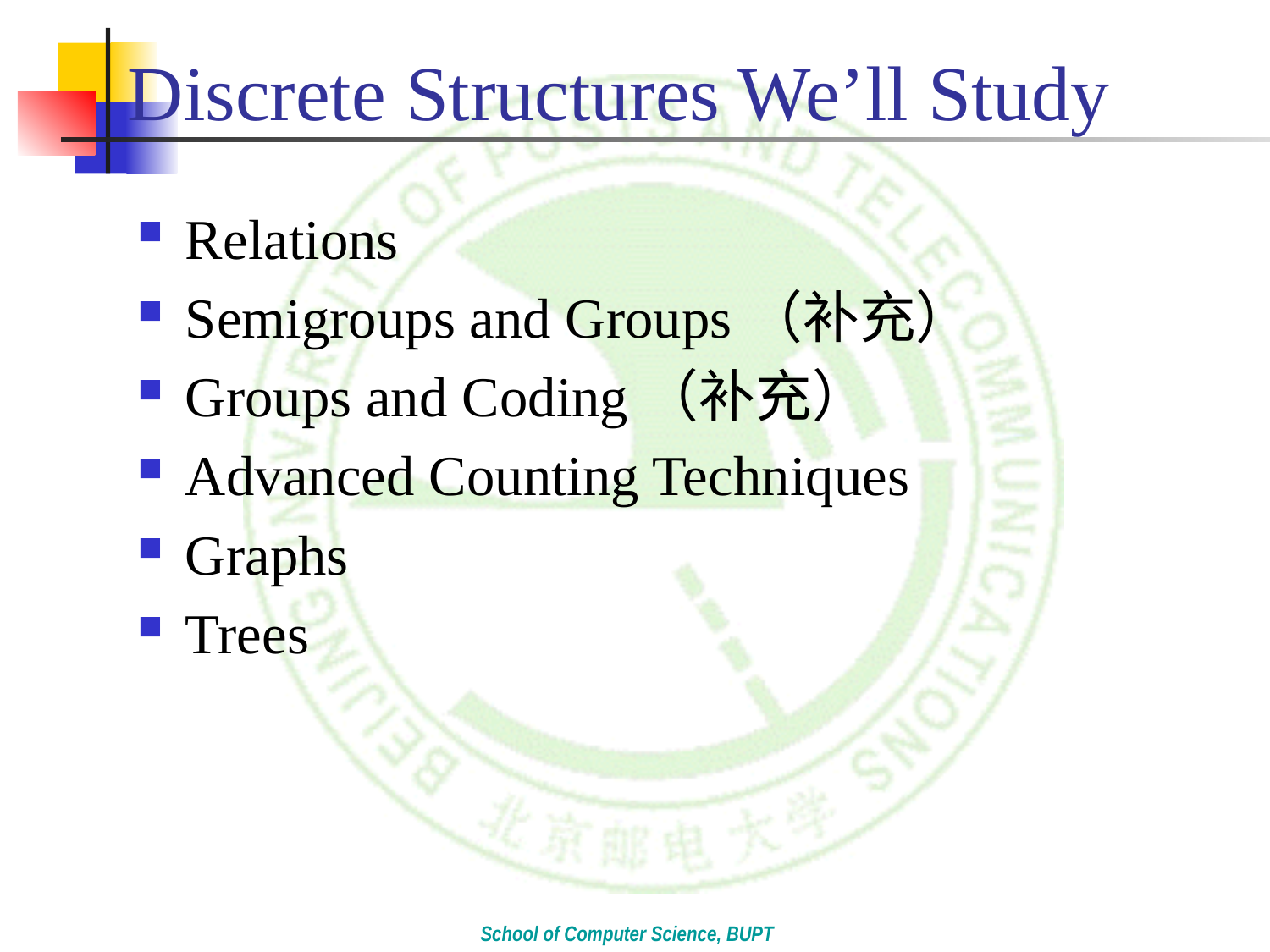

# Discrete Structures We’ll Study
Relations
Semigroups and Groups（补充）
Groups and Coding（补充）
Advanced Counting Techniques
Graphs
Trees

School of Computer Science, BUPT
4